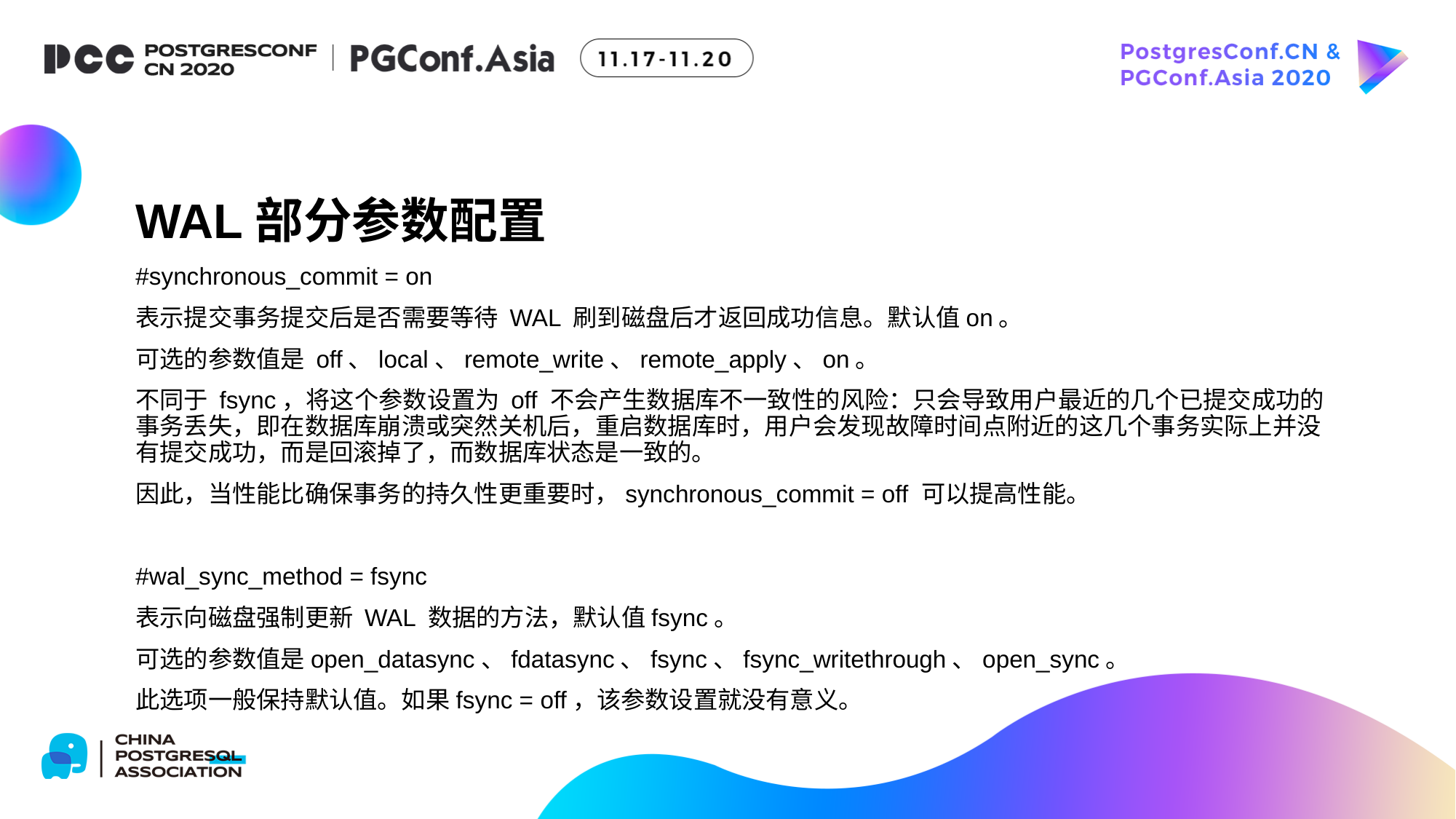

WAL部分参数配置
#synchronous_commit = on
表示提交事务提交后是否需要等待 WAL 刷到磁盘后才返回成功信息。默认值on。
可选的参数值是 off、local、remote_write、remote_apply、on。
不同于 fsync，将这个参数设置为 off 不会产生数据库不一致性的风险：只会导致用户最近的几个已提交成功的事务丢失，即在数据库崩溃或突然关机后，重启数据库时，用户会发现故障时间点附近的这几个事务实际上并没有提交成功，而是回滚掉了，而数据库状态是一致的。
因此，当性能比确保事务的持久性更重要时，synchronous_commit = off 可以提高性能。

#wal_sync_method = fsync
表示向磁盘强制更新 WAL 数据的方法，默认值fsync。
可选的参数值是open_datasync、fdatasync、fsync、fsync_writethrough、open_sync。
此选项一般保持默认值。如果fsync = off，该参数设置就没有意义。